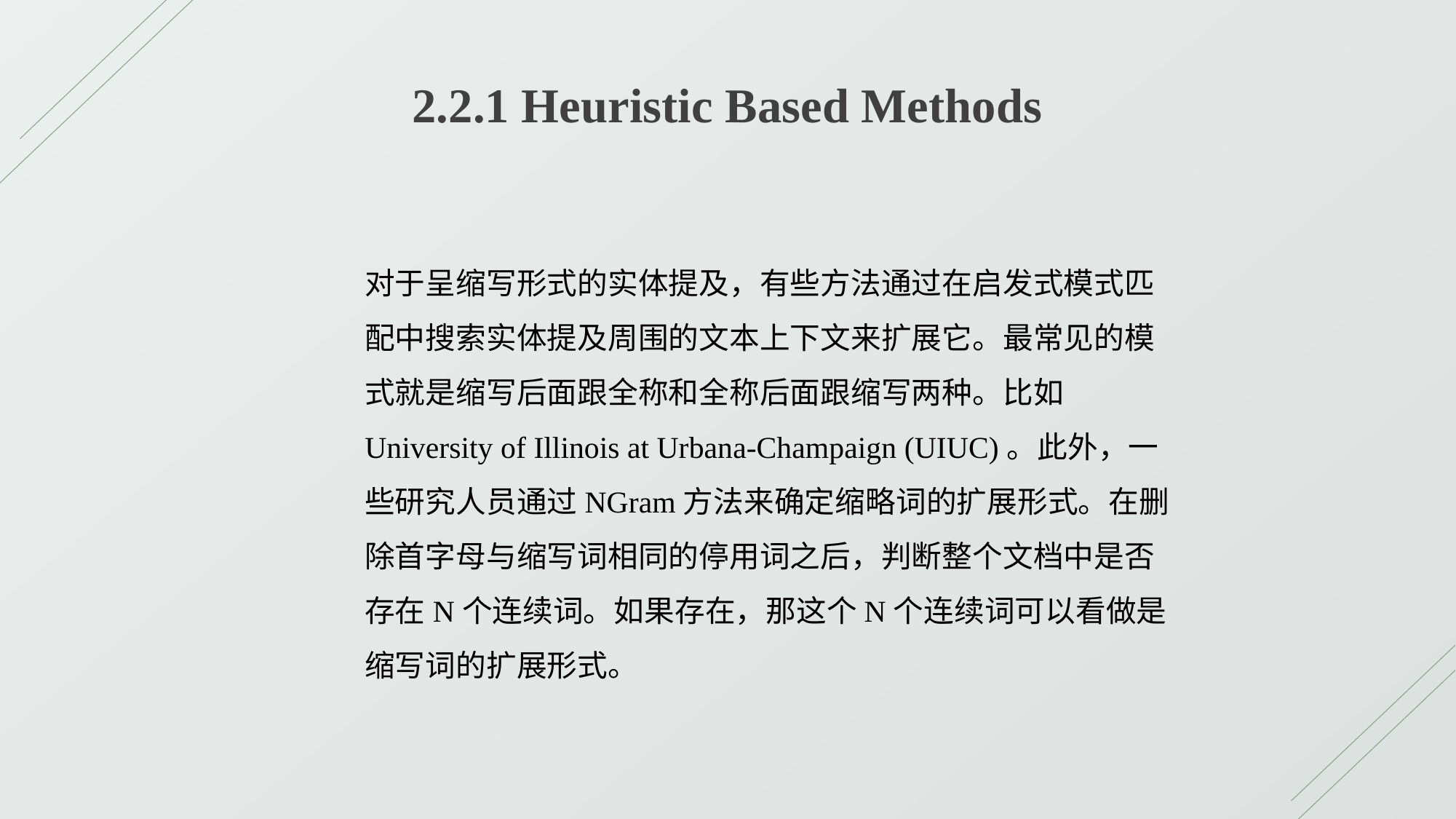

2.2.1 Heuristic Based Methods

对于呈缩写形式的实体提及，有些方法通过在启发式模式匹配中搜索实体提及周围的文本上下文来扩展它。最常见的模式就是缩写后面跟全称和全称后面跟缩写两种。比如University of Illinois at Urbana-Champaign (UIUC)。此外，一些研究人员通过NGram方法来确定缩略词的扩展形式。在删除首字母与缩写词相同的停用词之后，判断整个文档中是否存在N个连续词。如果存在，那这个N个连续词可以看做是缩写词的扩展形式。